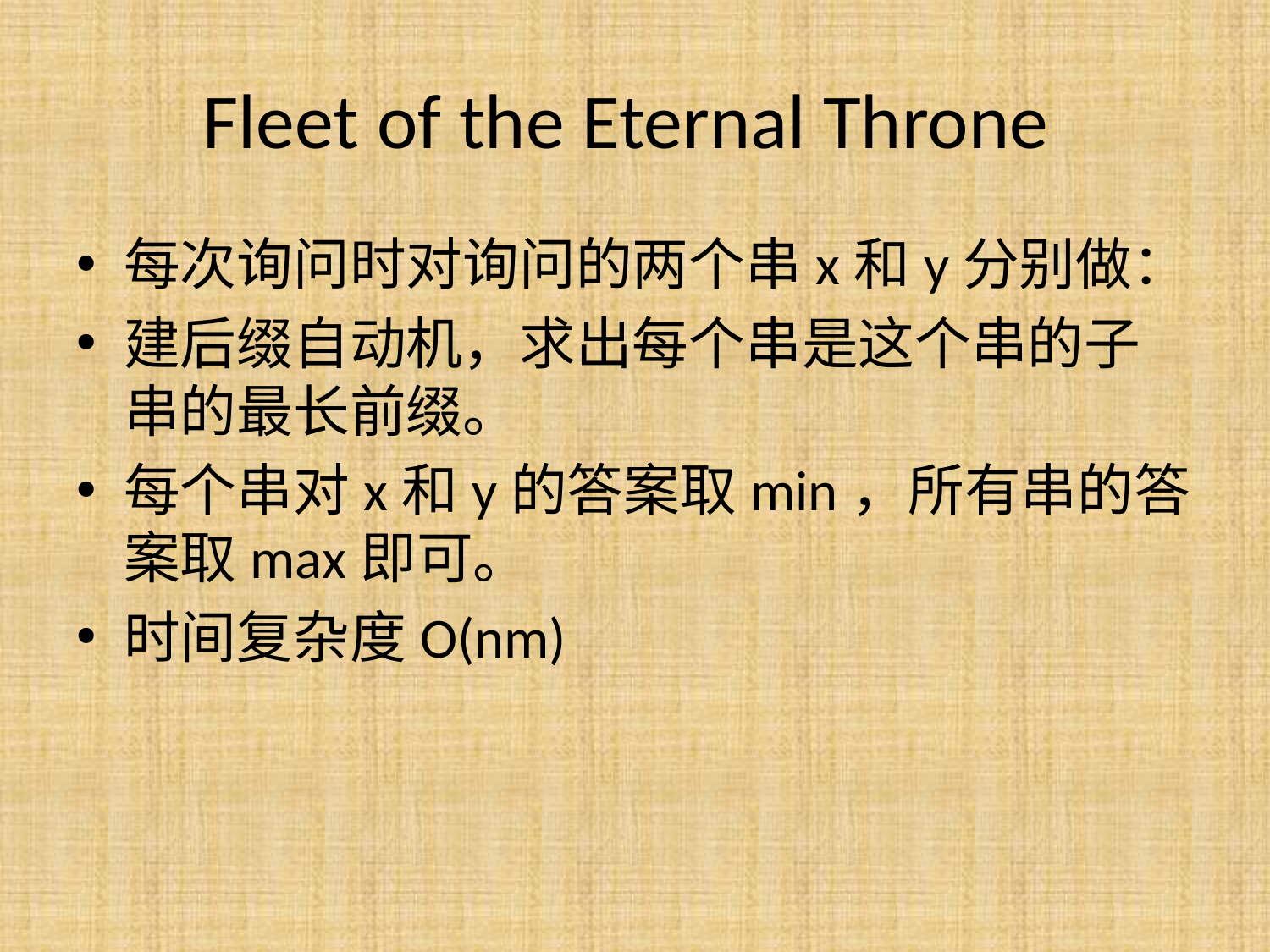

# Fleet of the Eternal Throne
每次询问时对询问的两个串x和y分别做：
建后缀自动机，求出每个串是这个串的子串的最长前缀。
每个串对x和y的答案取min，所有串的答案取max即可。
时间复杂度O(nm)